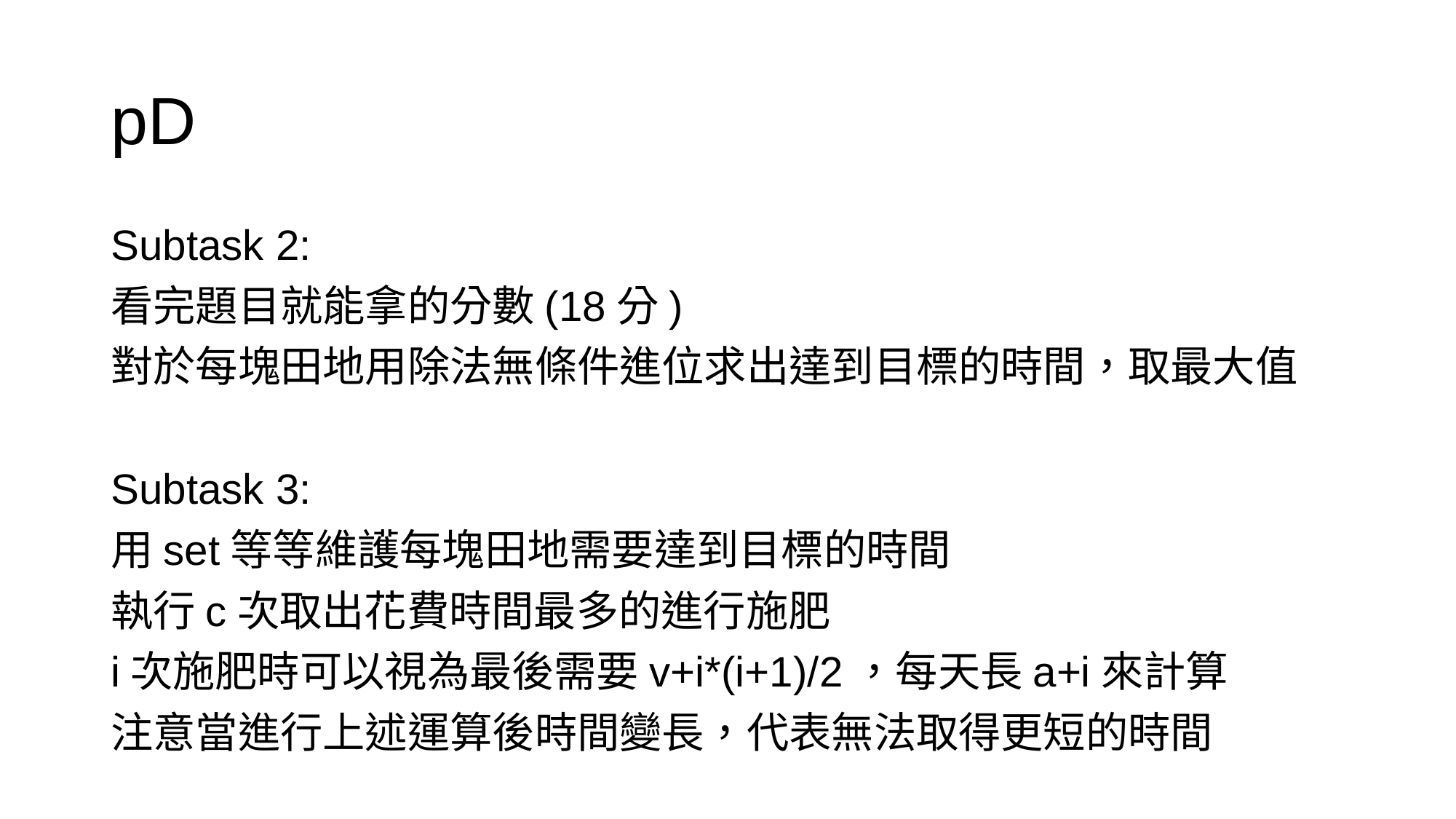

# pD
Subtask 2:
看完題目就能拿的分數(18分)
對於每塊田地用除法無條件進位求出達到目標的時間，取最大值

Subtask 3:
用set等等維護每塊田地需要達到目標的時間
執行c次取出花費時間最多的進行施肥
i次施肥時可以視為最後需要v+i*(i+1)/2，每天長a+i來計算
注意當進行上述運算後時間變長，代表無法取得更短的時間